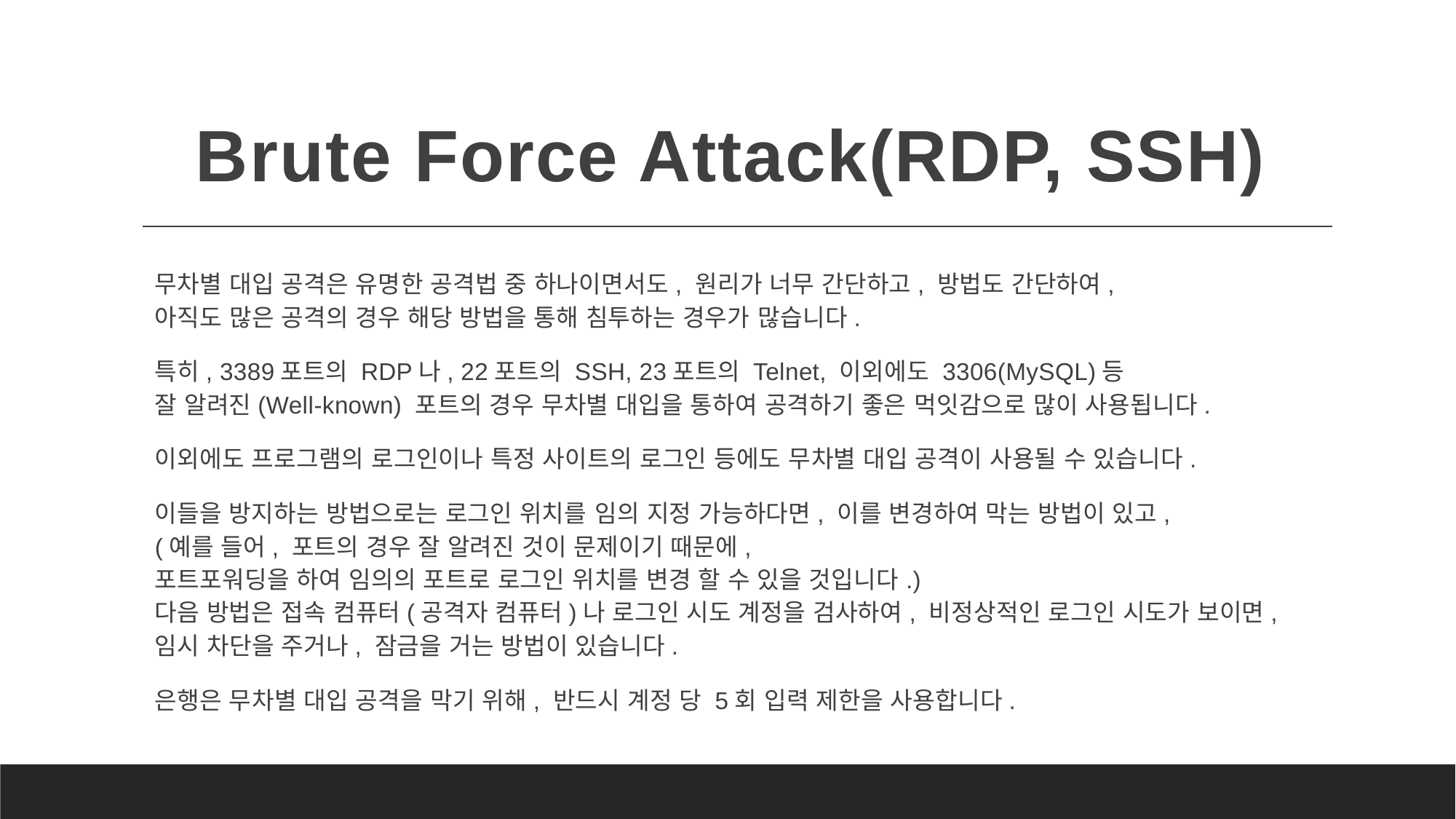

# Brute Force Attack(RDP, SSH)
무차별 대입 공격은 유명한 공격법 중 하나이면서도, 원리가 너무 간단하고, 방법도 간단하여,
아직도 많은 공격의 경우 해당 방법을 통해 침투하는 경우가 많습니다.
특히, 3389포트의 RDP나, 22포트의 SSH, 23포트의 Telnet, 이외에도 3306(MySQL)등
잘 알려진(Well-known) 포트의 경우 무차별 대입을 통하여 공격하기 좋은 먹잇감으로 많이 사용됩니다.
이외에도 프로그램의 로그인이나 특정 사이트의 로그인 등에도 무차별 대입 공격이 사용될 수 있습니다.
이들을 방지하는 방법으로는 로그인 위치를 임의 지정 가능하다면, 이를 변경하여 막는 방법이 있고,
(예를 들어, 포트의 경우 잘 알려진 것이 문제이기 때문에,
포트포워딩을 하여 임의의 포트로 로그인 위치를 변경 할 수 있을 것입니다.)
다음 방법은 접속 컴퓨터(공격자 컴퓨터)나 로그인 시도 계정을 검사하여, 비정상적인 로그인 시도가 보이면,
임시 차단을 주거나, 잠금을 거는 방법이 있습니다.
은행은 무차별 대입 공격을 막기 위해, 반드시 계정 당 5회 입력 제한을 사용합니다.